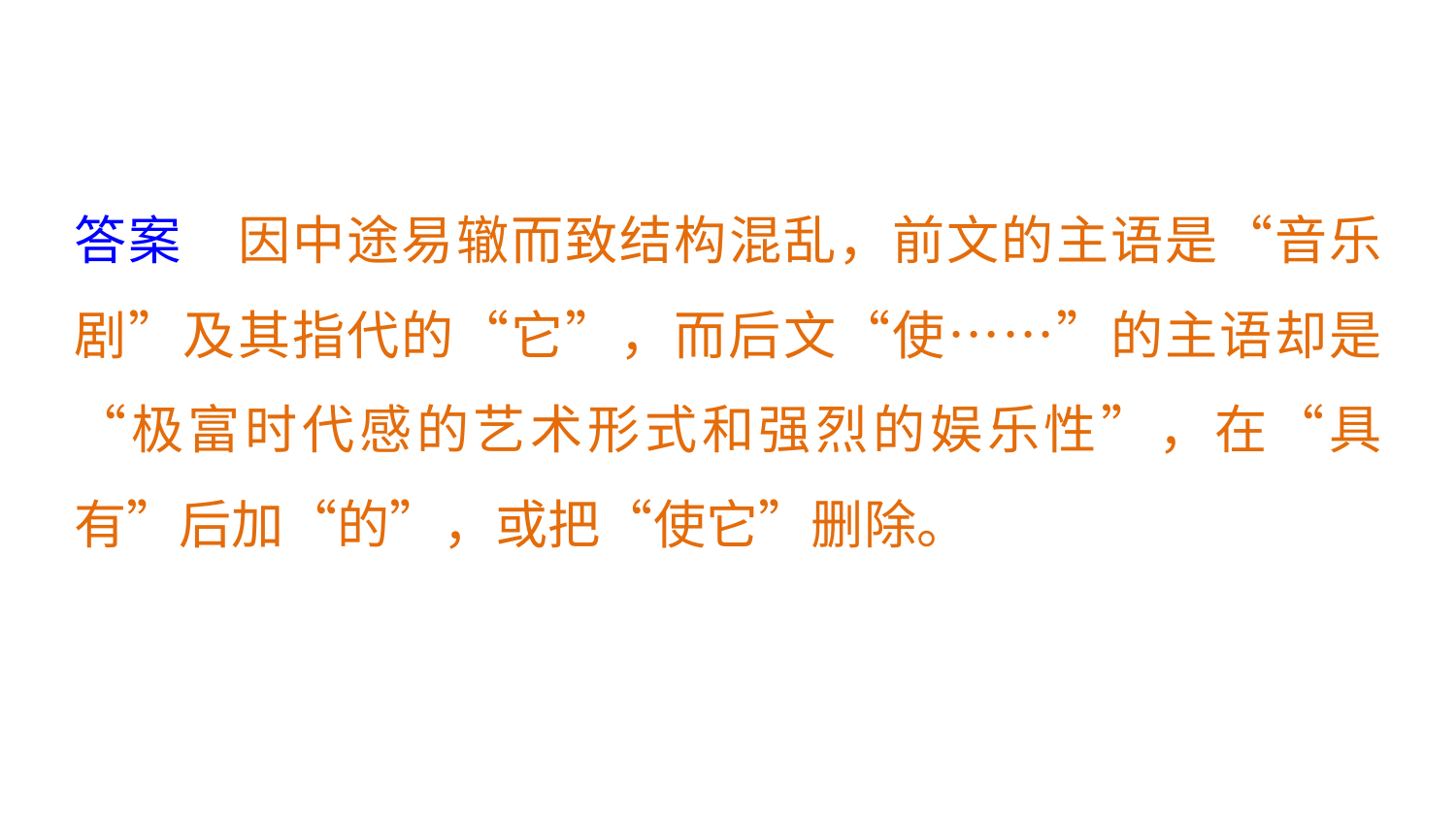

答案　因中途易辙而致结构混乱，前文的主语是“音乐剧”及其指代的“它”，而后文“使……”的主语却是“极富时代感的艺术形式和强烈的娱乐性”，在“具有”后加“的”，或把“使它”删除。